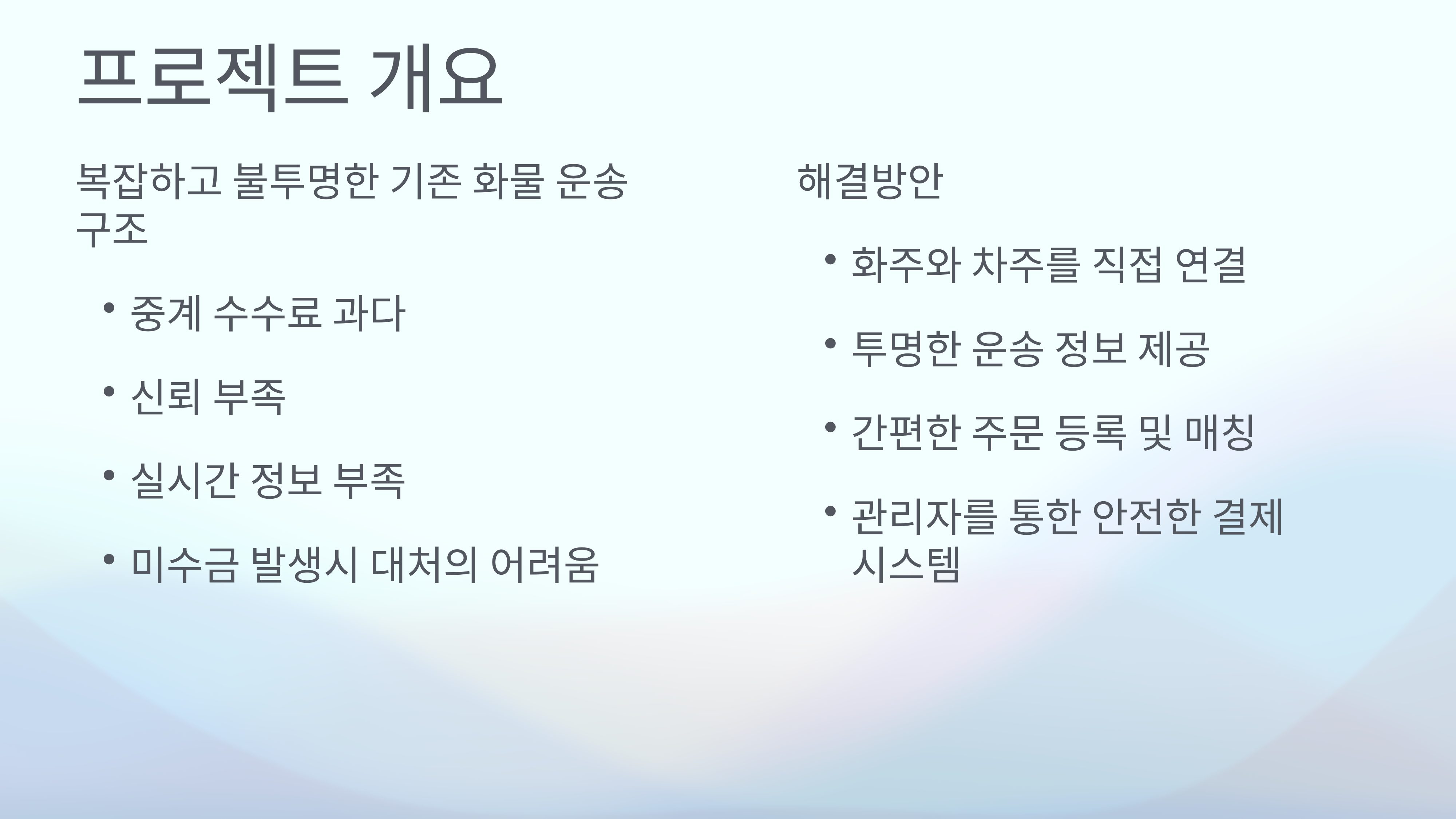

# 프로젝트 개요
복잡하고 불투명한 기존 화물 운송 구조
중계 수수료 과다
신뢰 부족
실시간 정보 부족
미수금 발생시 대처의 어려움
해결방안
화주와 차주를 직접 연결
투명한 운송 정보 제공
간편한 주문 등록 및 매칭
관리자를 통한 안전한 결제 시스템